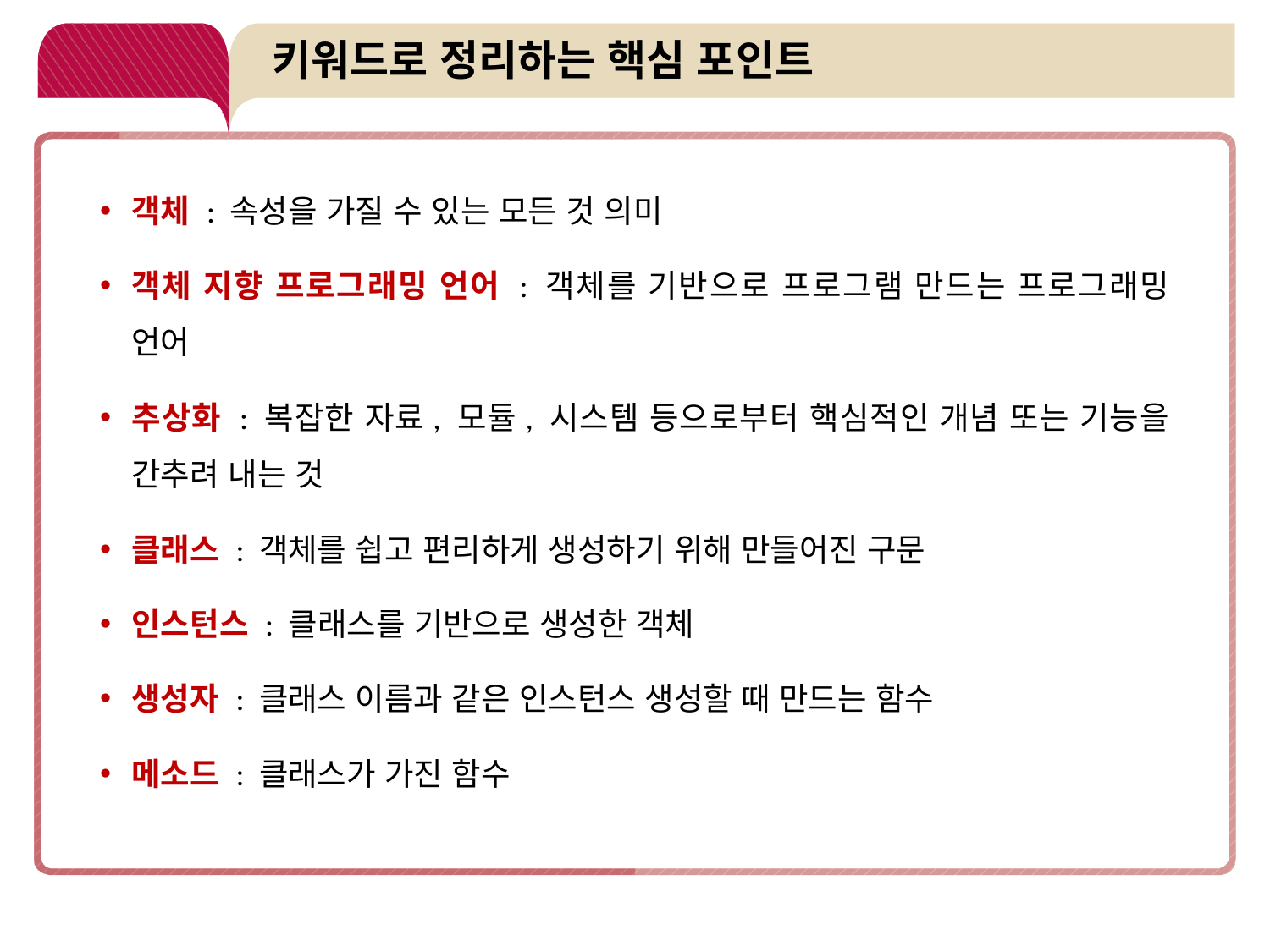

# 키워드로 정리하는 핵심 포인트
객체 : 속성을 가질 수 있는 모든 것 의미
객체 지향 프로그래밍 언어 : 객체를 기반으로 프로그램 만드는 프로그래밍 언어
추상화 : 복잡한 자료, 모듈, 시스템 등으로부터 핵심적인 개념 또는 기능을 간추려 내는 것
클래스 : 객체를 쉽고 편리하게 생성하기 위해 만들어진 구문
인스턴스 : 클래스를 기반으로 생성한 객체
생성자 : 클래스 이름과 같은 인스턴스 생성할 때 만드는 함수
메소드 : 클래스가 가진 함수